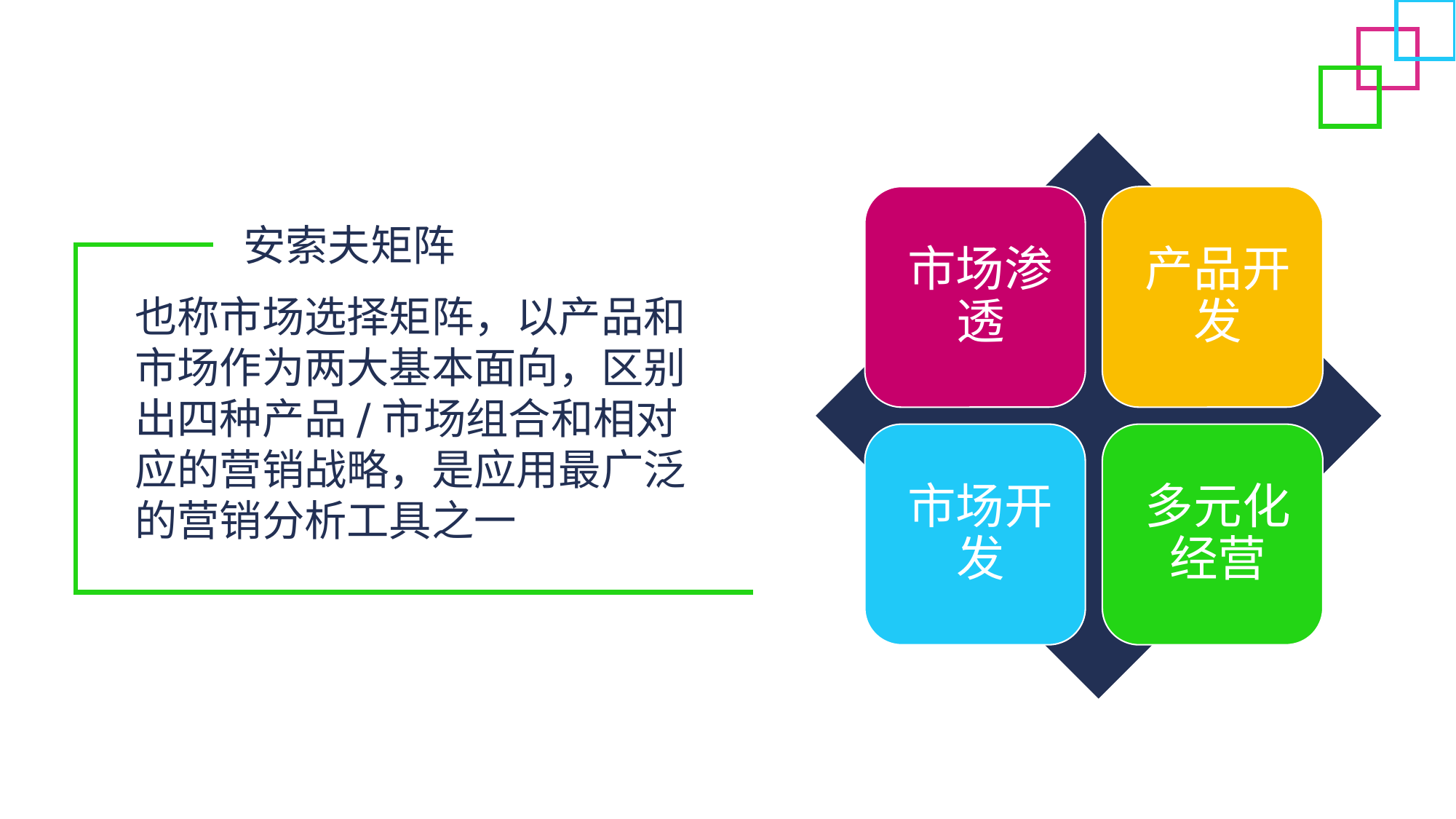

市场渗透
产品开发
市场开发
多元化经营
安索夫矩阵

也称市场选择矩阵，以产品和市场作为两大基本面向，区别出四种产品/市场组合和相对应的营销战略，是应用最广泛的营销分析工具之一